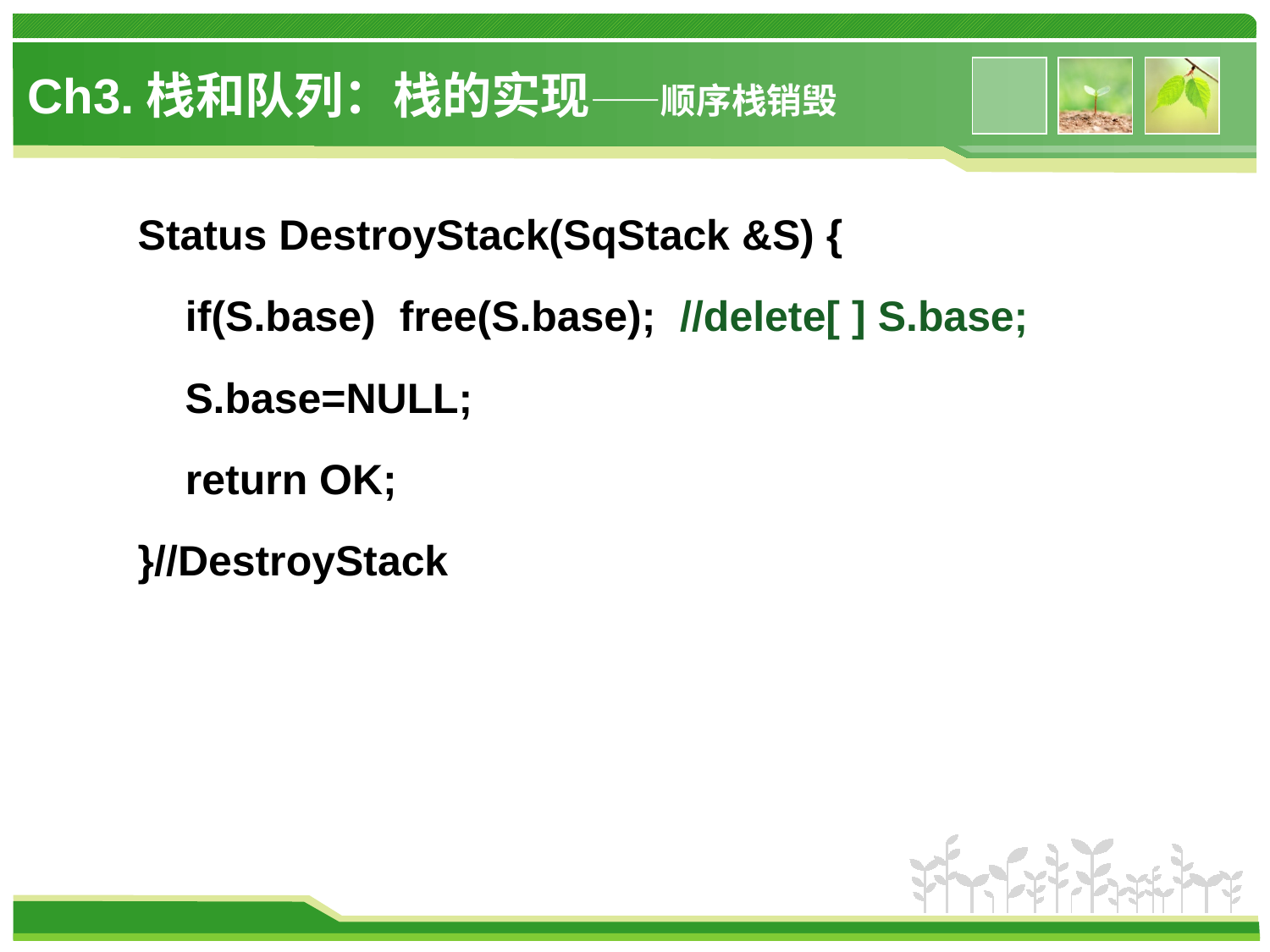

# Ch3.栈和队列：栈的实现——顺序栈销毁
Status DestroyStack(SqStack &S) {
	if(S.base)  free(S.base);  //delete[ ] S.base;
    S.base=NULL;
	return OK;
}//DestroyStack
12